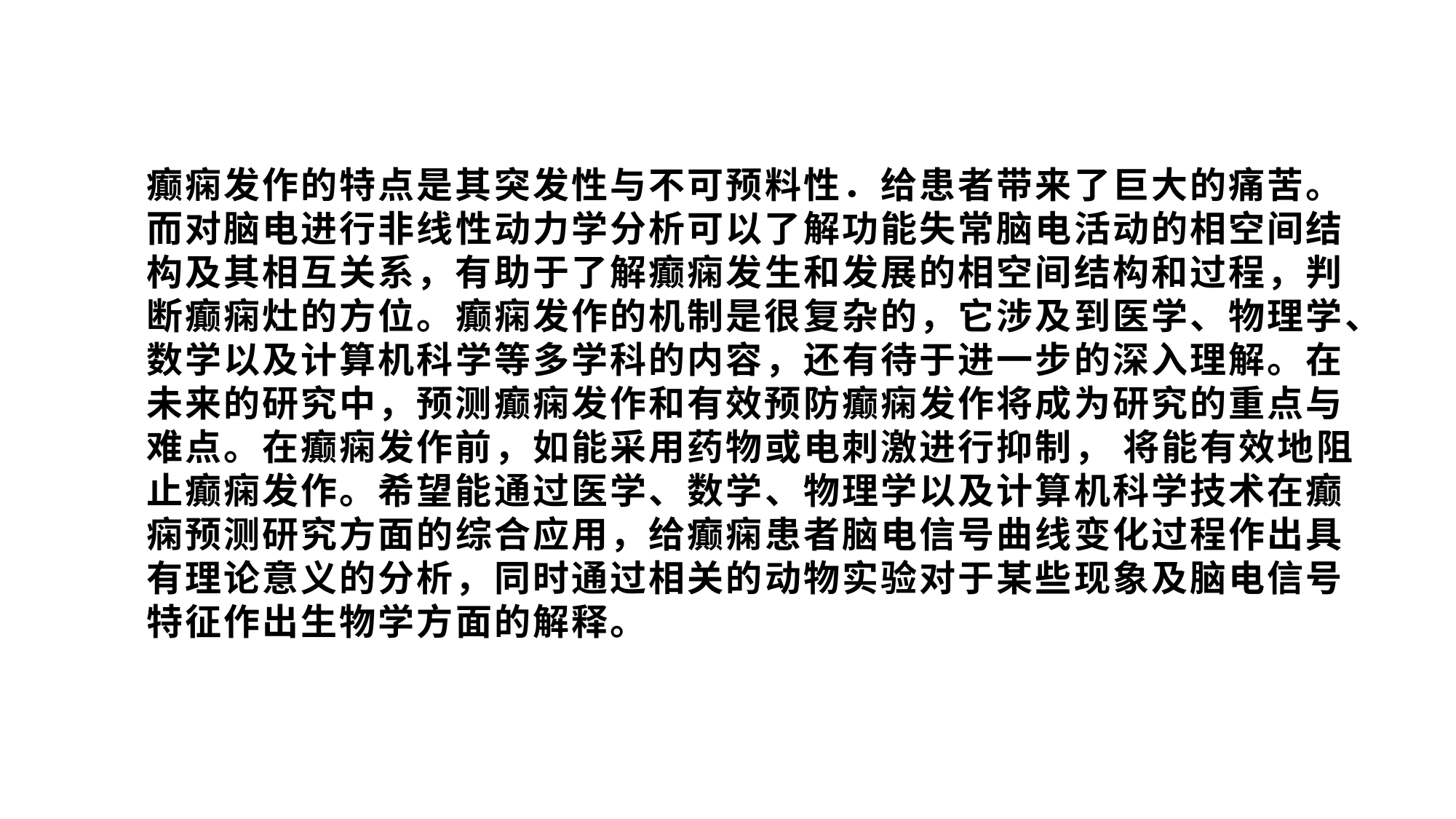

癫痫发作的特点是其突发性与不可预料性．给患者带来了巨大的痛苦。而对脑电进行非线性动力学分析可以了解功能失常脑电活动的相空间结构及其相互关系，有助于了解癫痫发生和发展的相空间结构和过程，判断癫痫灶的方位。癫痫发作的机制是很复杂的，它涉及到医学、物理学、数学以及计算机科学等多学科的内容，还有待于进一步的深入理解。在未来的研究中，预测癫痫发作和有效预防癫痫发作将成为研究的重点与难点。在癫痫发作前，如能采用药物或电刺激进行抑制， 将能有效地阻止癫痫发作。希望能通过医学、数学、物理学以及计算机科学技术在癫痫预测研究方面的综合应用，给癫痫患者脑电信号曲线变化过程作出具有理论意义的分析，同时通过相关的动物实验对于某些现象及脑电信号特征作出生物学方面的解释。